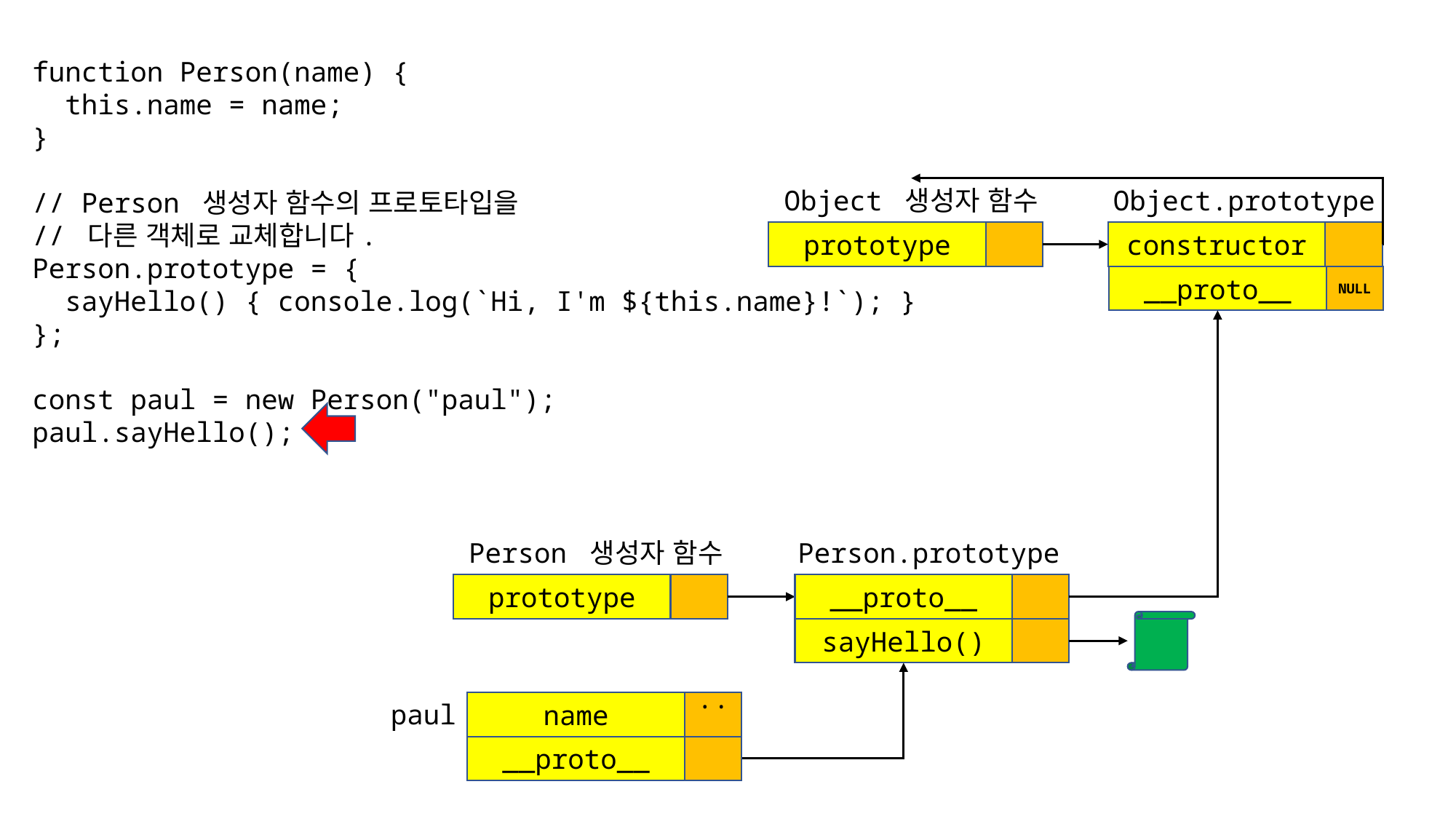

function Person(name) {
  this.name = name;
}

// Person 생성자 함수의 프로토타입을
// 다른 객체로 교체합니다.
Person.prototype = {
  sayHello() { console.log(`Hi, I'm ${this.name}!`); }
};

const paul = new Person("paul");
paul.sayHello();
Object 생성자 함수
Object.prototype
prototype

constructor

__proto__
NULL

Person 생성자 함수
Person.prototype
prototype

__proto__

sayHello()

paul
name
...
__proto__